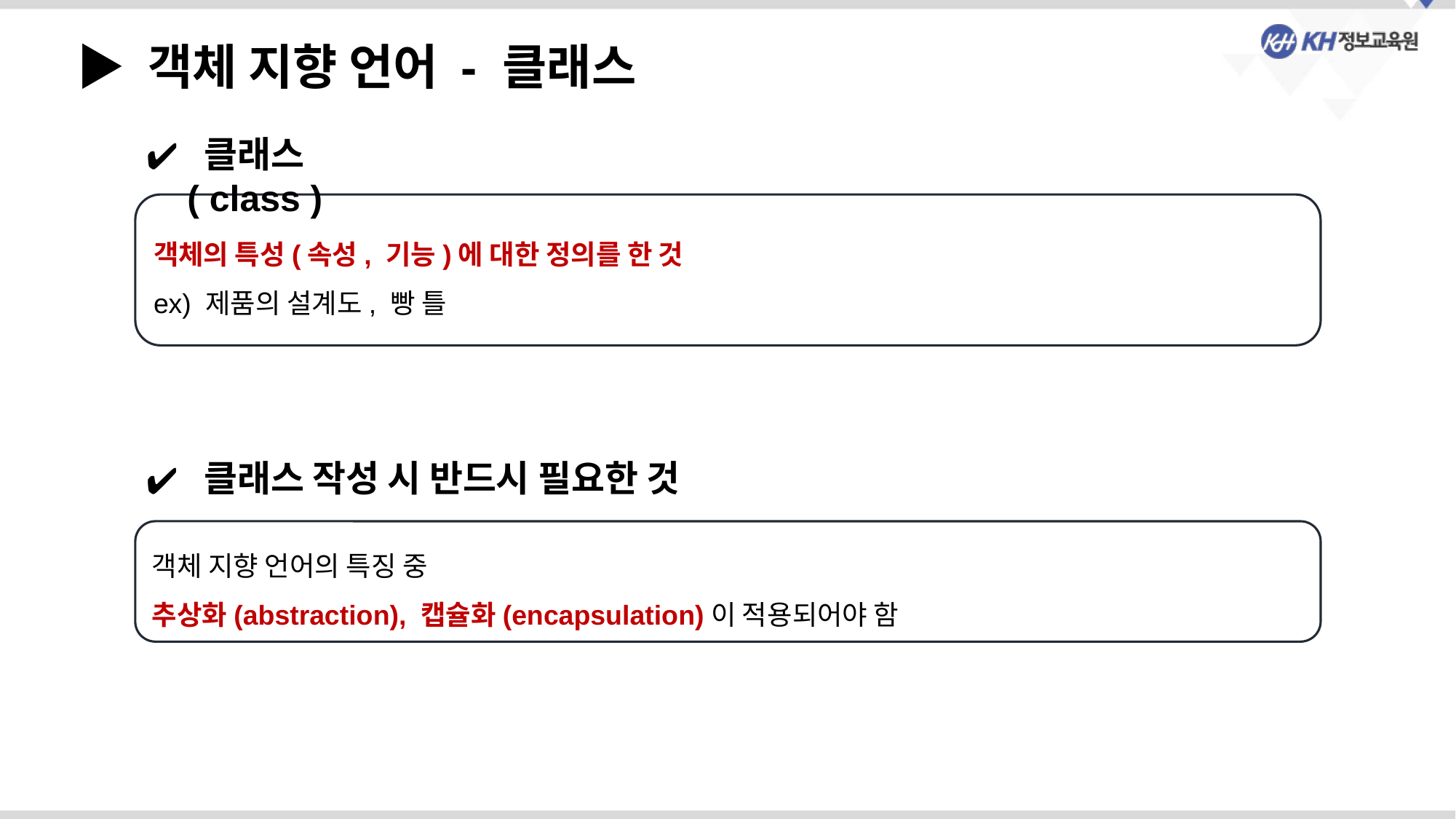

▶ 객체 지향 언어 - 클래스
 클래스( class )
객체의 특성(속성, 기능)에 대한 정의를 한 것
ex) 제품의 설계도, 빵 틀
 클래스 작성 시 반드시 필요한 것
객체 지향 언어의 특징 중
추상화(abstraction), 캡슐화(encapsulation)이 적용되어야 함